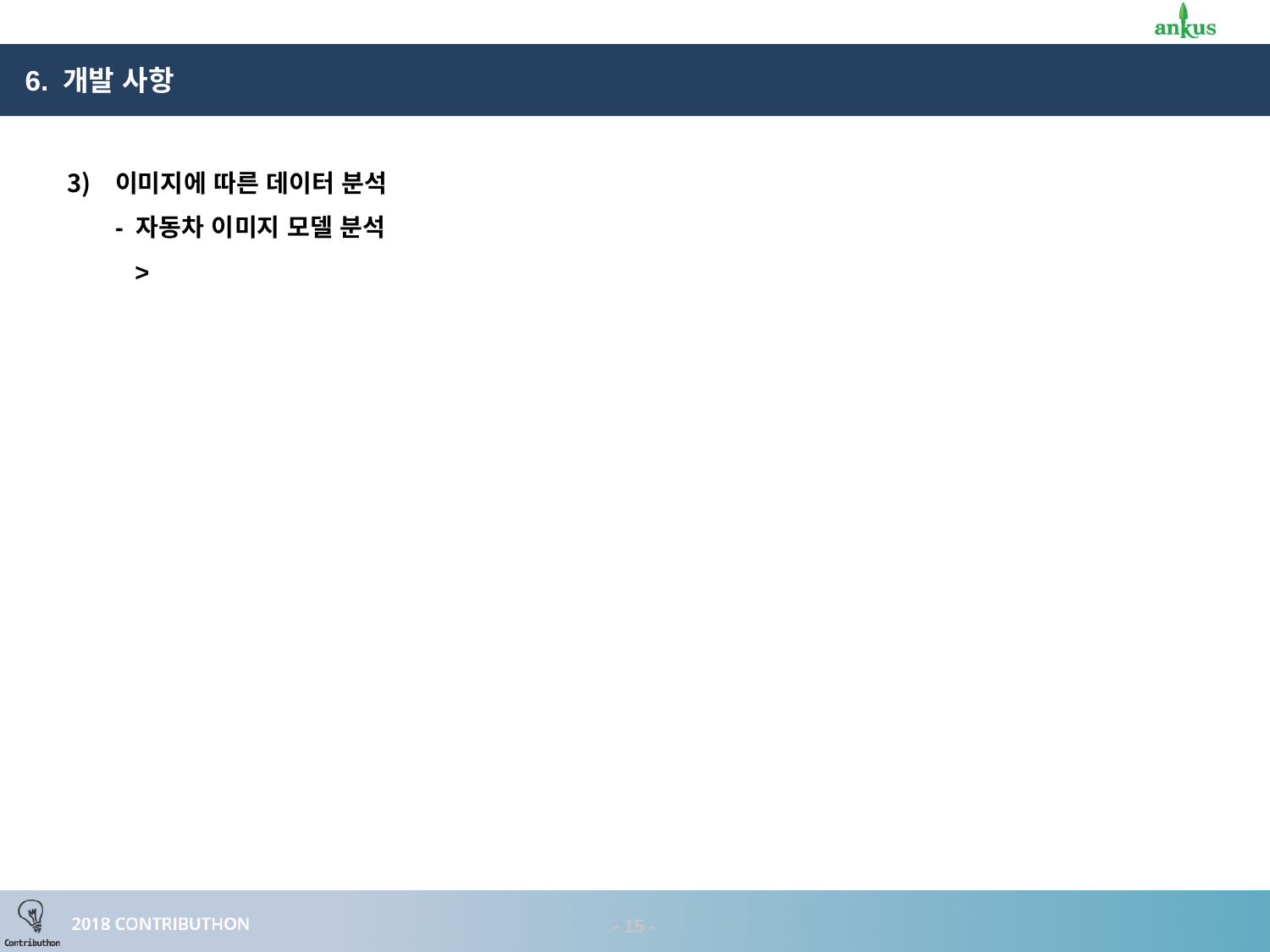

6. 개발 사항
이미지에 따른 데이터 분석
- 자동차 이미지 모델 분석
  >
- 15 -